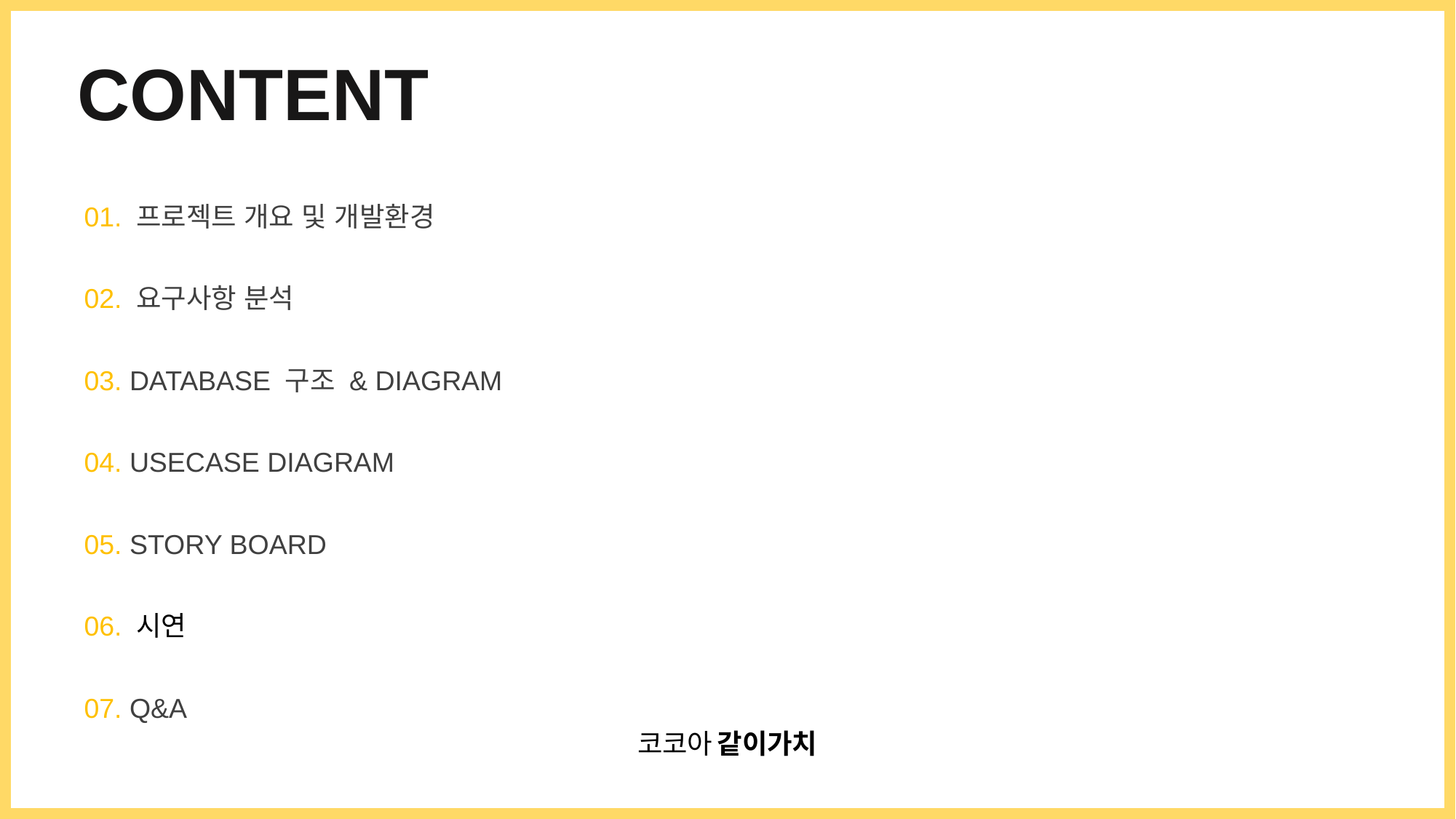

CONTENT
#
01. 프로젝트 개요 및 개발환경
02. 요구사항 분석
03. DATABASE 구조 & DIAGRAM
04. USECASE DIAGRAM
05. STORY BOARD
06. 시연
07. Q&A

코코아 같이가치